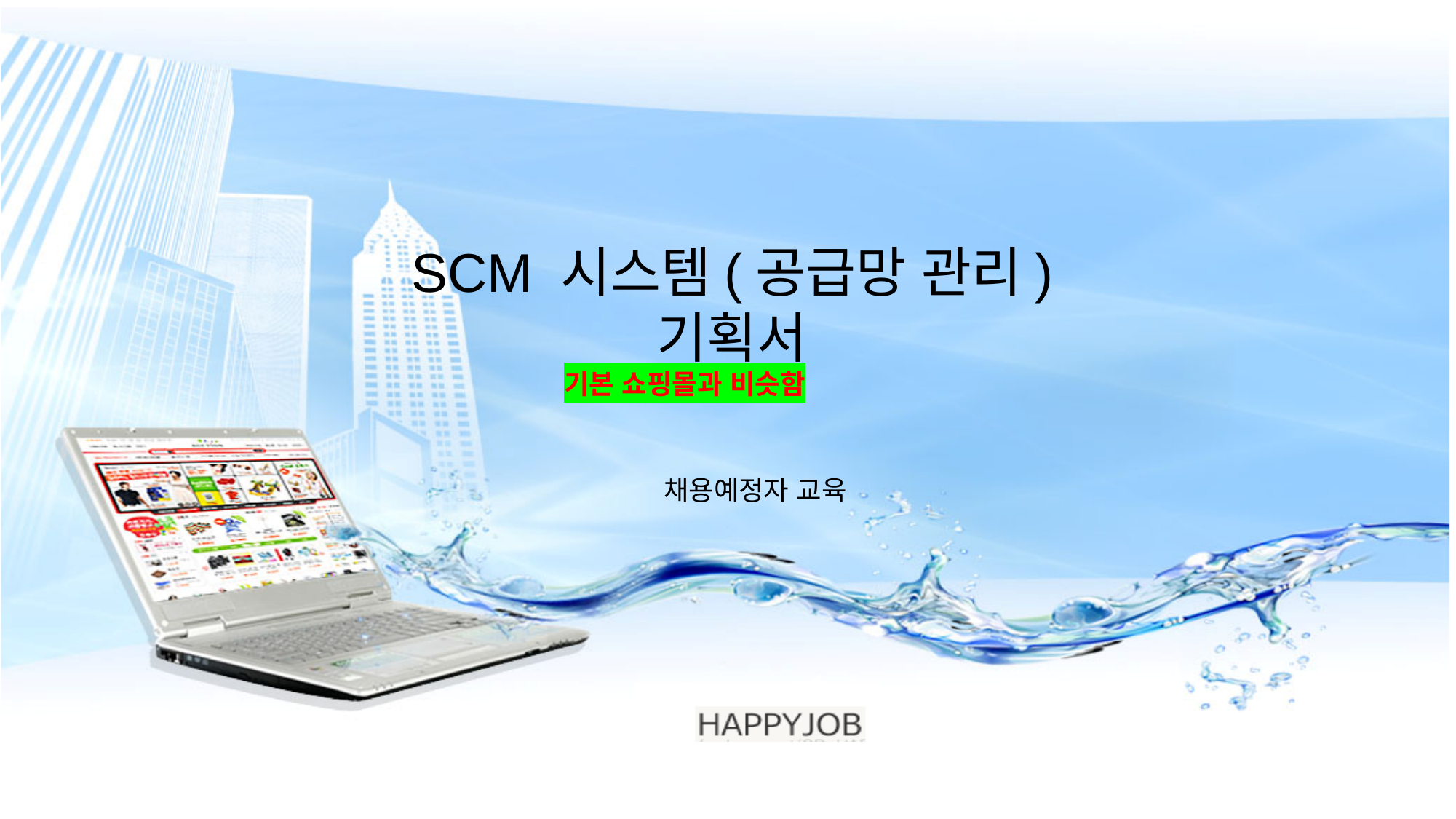

SCM 시스템(공급망 관리)
기획서
기본 쇼핑몰과 비슷함

채용예정자 교육